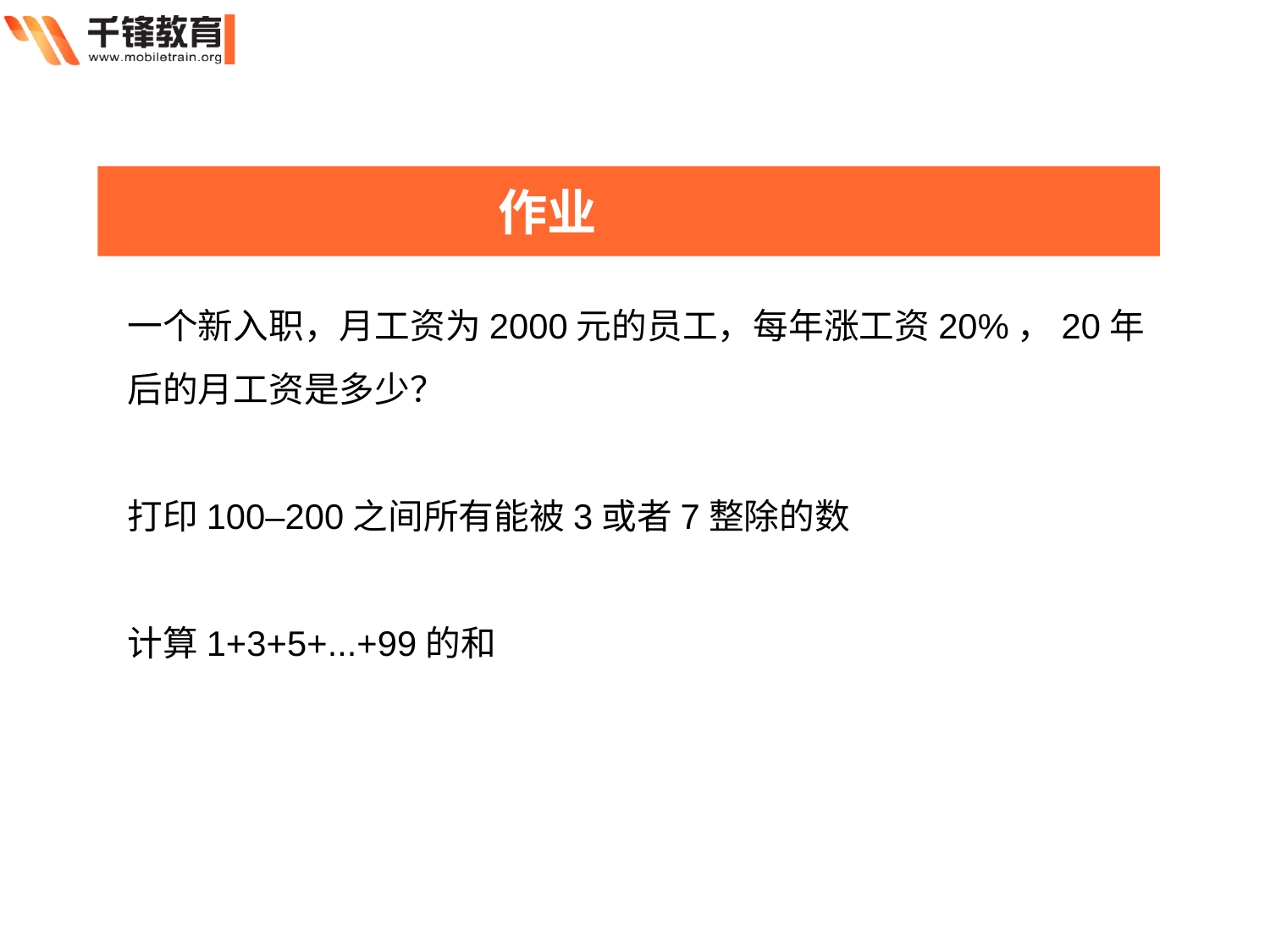

作业
一个新入职，月工资为2000元的员工，每年涨工资20%，20年后的月工资是多少？

打印100–200之间所有能被3或者7整除的数

计算1+3+5+...+99的和